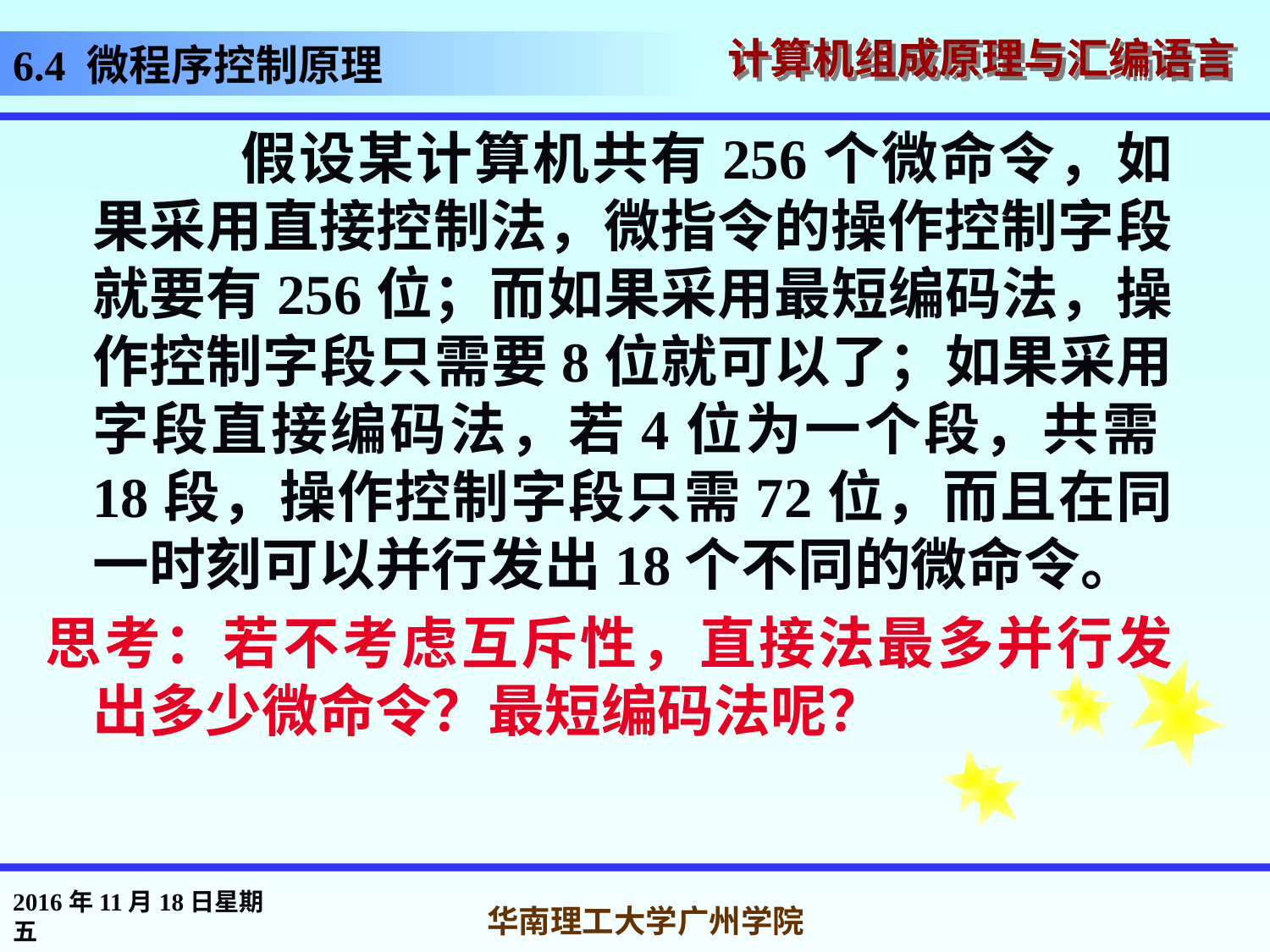

# 6.4 微程序控制原理
            假设某计算机共有256个微命令，如果采用直接控制法，微指令的操作控制字段就要有256位；而如果采用最短编码法，操作控制字段只需要8位就可以了；如果采用字段直接编码法，若4位为一个段，共需18段，操作控制字段只需72位，而且在同一时刻可以并行发出18个不同的微命令。
思考：若不考虑互斥性，直接法最多并行发出多少微命令？最短编码法呢？
2016年11月18日星期五
华南理工大学广州学院